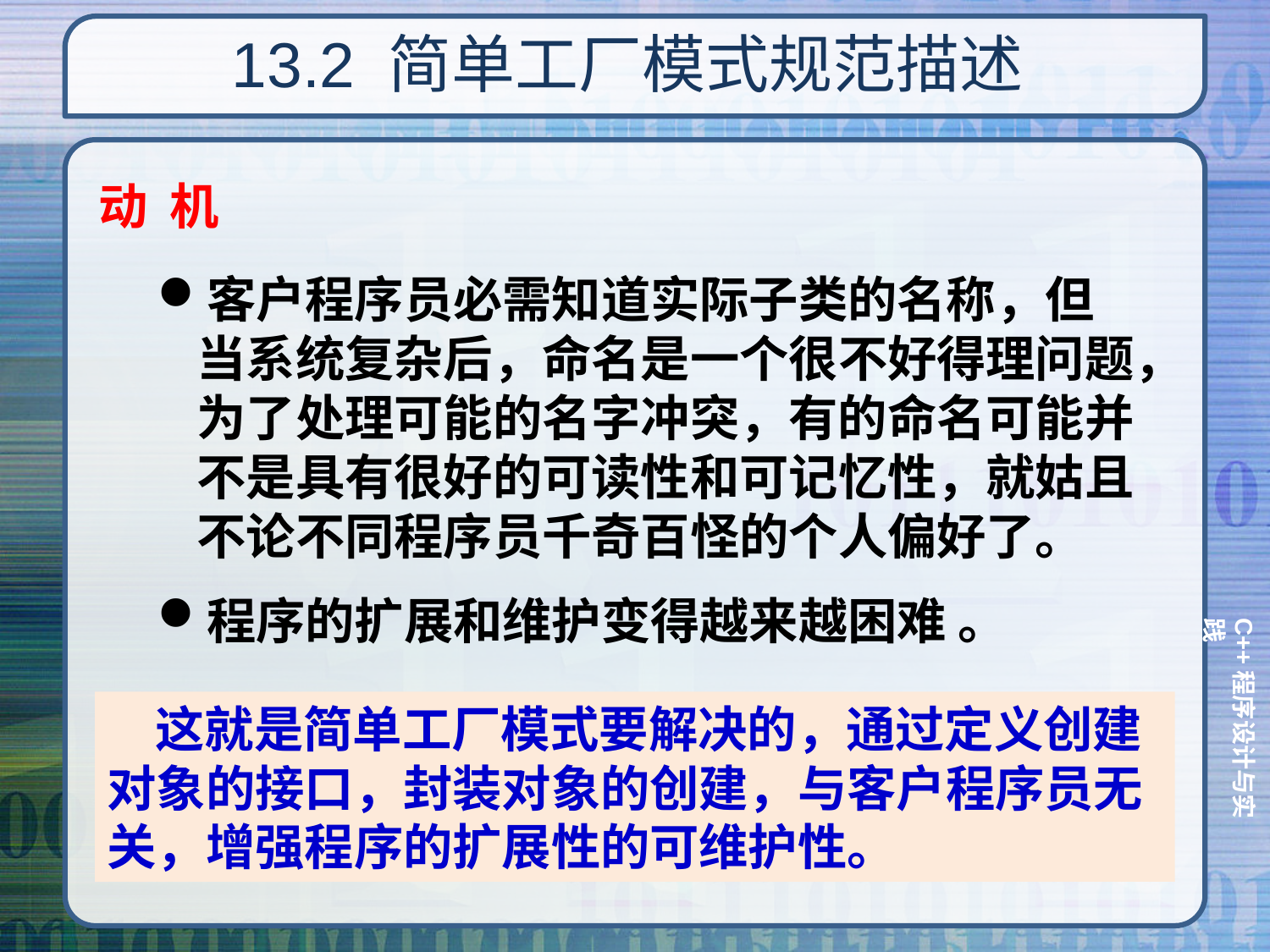

# 13.2 简单工厂模式规范描述
动  机

客户程序员必需知道实际子类的名称，但当系统复杂后，命名是一个很不好得理问题，为了处理可能的名字冲突，有的命名可能并不是具有很好的可读性和可记忆性，就姑且不论不同程序员千奇百怪的个人偏好了。
程序的扩展和维护变得越来越困难 。
    这就是简单工厂模式要解决的，通过定义创建对象的接口，封装对象的创建，与客户程序员无关，增强程序的扩展性的可维护性。